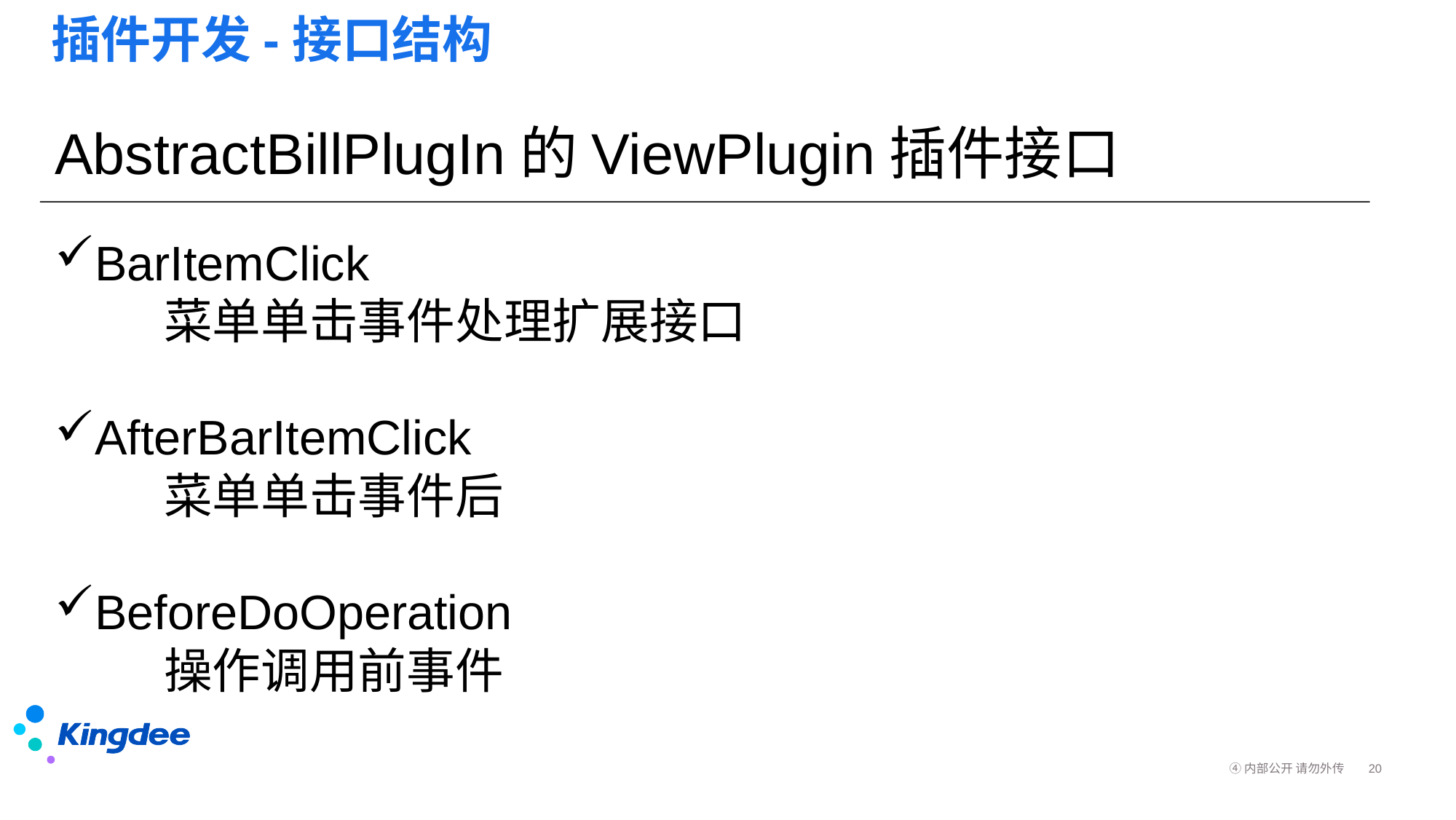

# 插件开发-接口结构
AbstractBillPlugIn的ViewPlugin插件接口

BarItemClick
	菜单单击事件处理扩展接口

AfterBarItemClick
	菜单单击事件后

BeforeDoOperation
	操作调用前事件